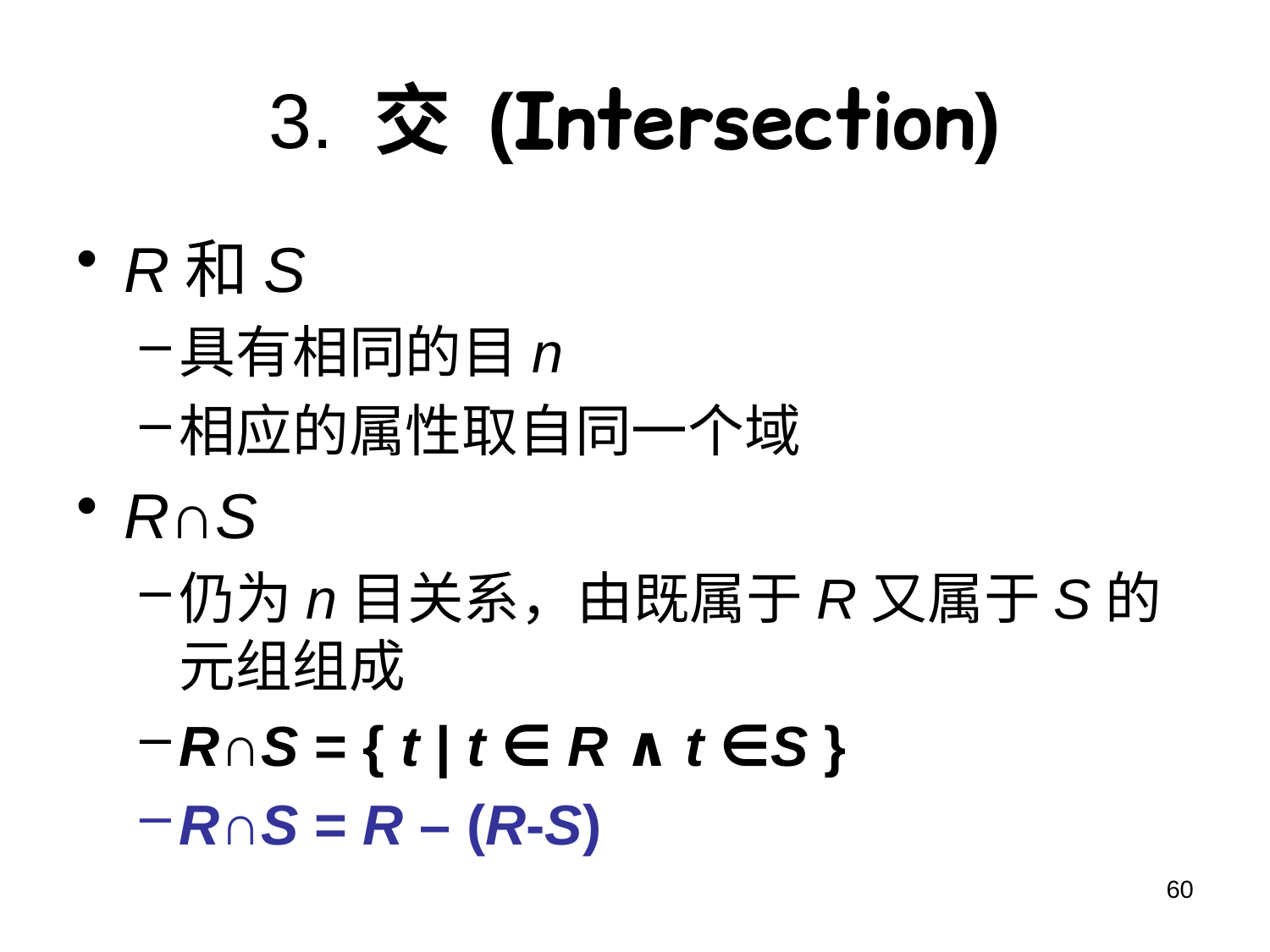

# 3. 交 (Intersection)
R和S
具有相同的目n
相应的属性取自同一个域
R∩S
仍为n目关系，由既属于R又属于S的元组组成
R∩S = { t | t ∈ R ∧ t ∈S }
R∩S = R – (R-S)

60